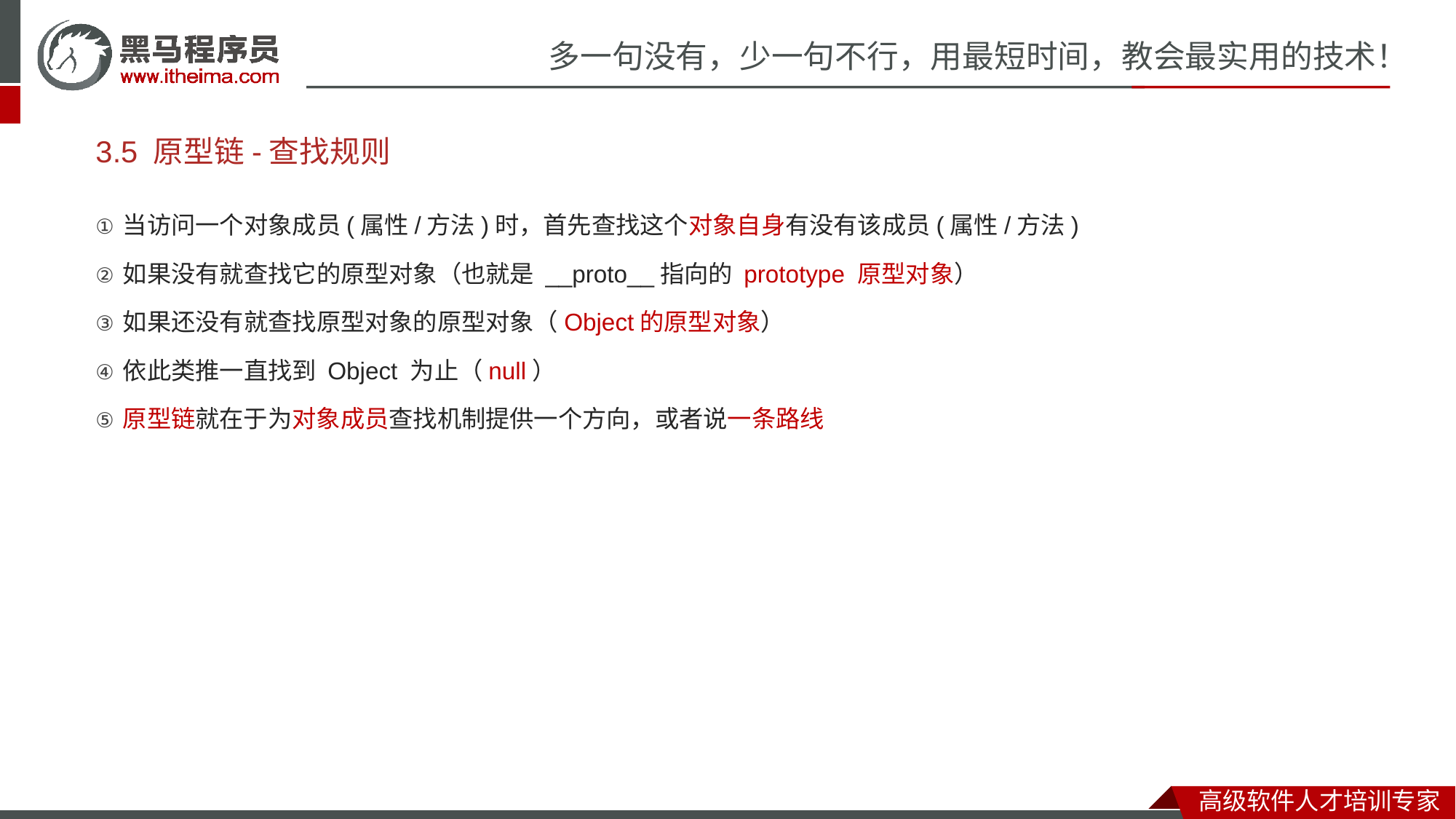

# 3.5 原型链-查找规则
当访问一个对象成员(属性/方法)时，首先查找这个对象自身有没有该成员(属性/方法)
如果没有就查找它的原型对象（也就是 __proto__指向的 prototype 原型对象）
如果还没有就查找原型对象的原型对象（Object的原型对象）
依此类推一直找到 Object 为止（null）
原型链就在于为对象成员查找机制提供一个方向，或者说一条路线